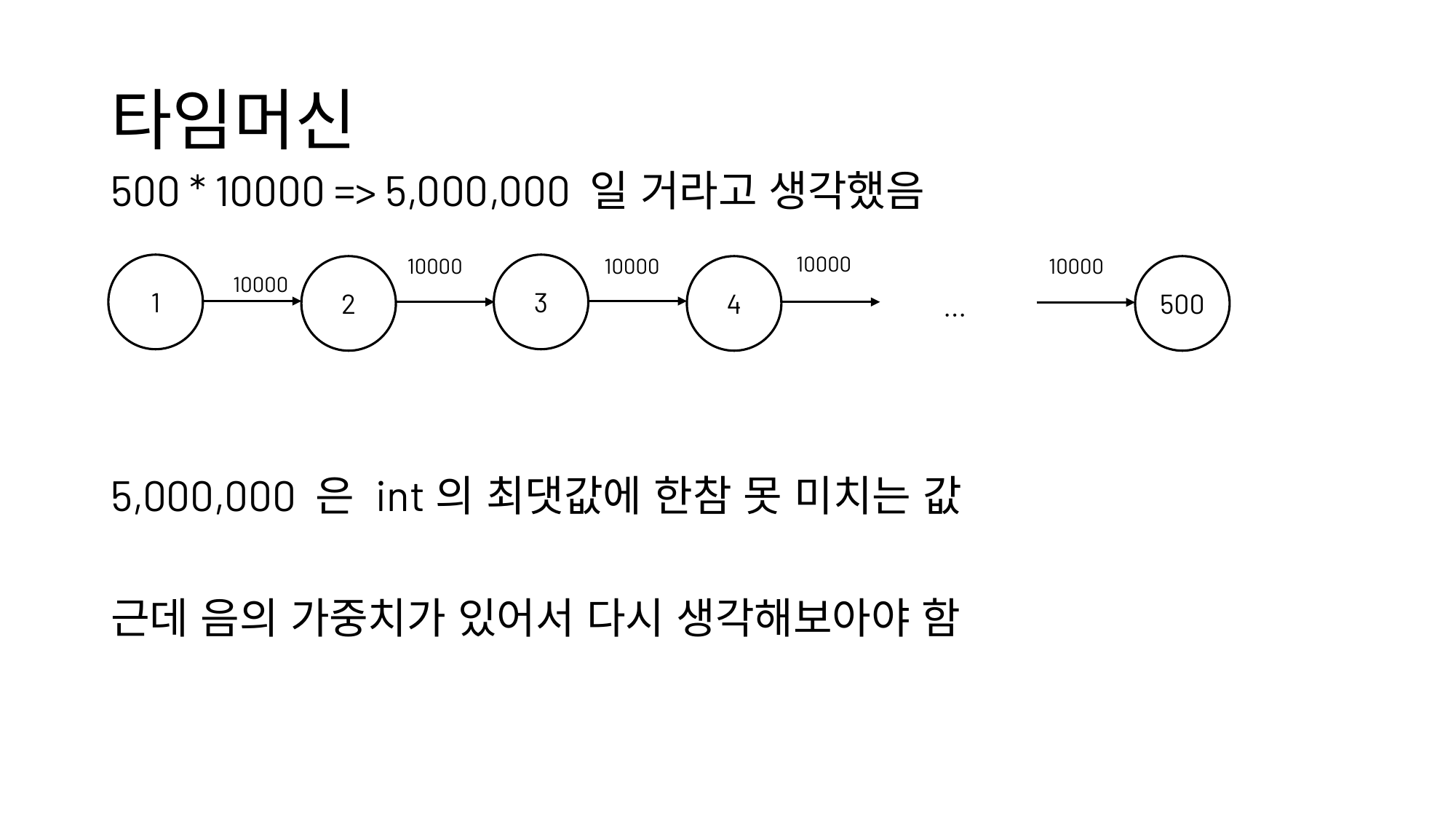

# 타임머신
500 * 10000 => 5,000,000 일 거라고 생각했음

5,000,000 은 int의 최댓값에 한참 못 미치는 값

근데 음의 가중치가 있어서 다시 생각해보아야 함
10000
10000
10000
10000
1
3
2
4
500
10000
...